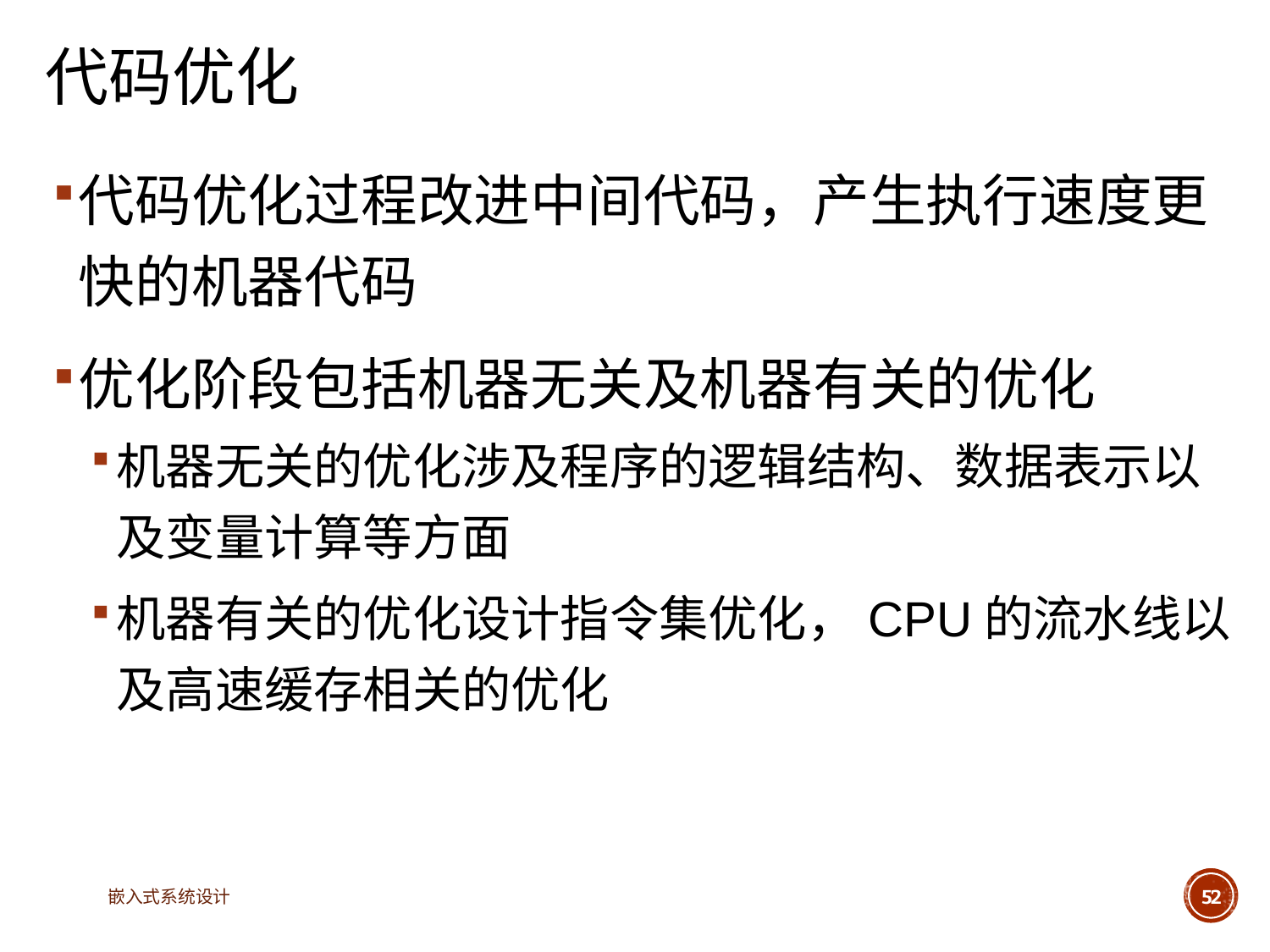

# 代码优化
代码优化过程改进中间代码，产生执行速度更快的机器代码
优化阶段包括机器无关及机器有关的优化
机器无关的优化涉及程序的逻辑结构、数据表示以及变量计算等方面
机器有关的优化设计指令集优化，CPU的流水线以及高速缓存相关的优化
嵌入式系统设计
52